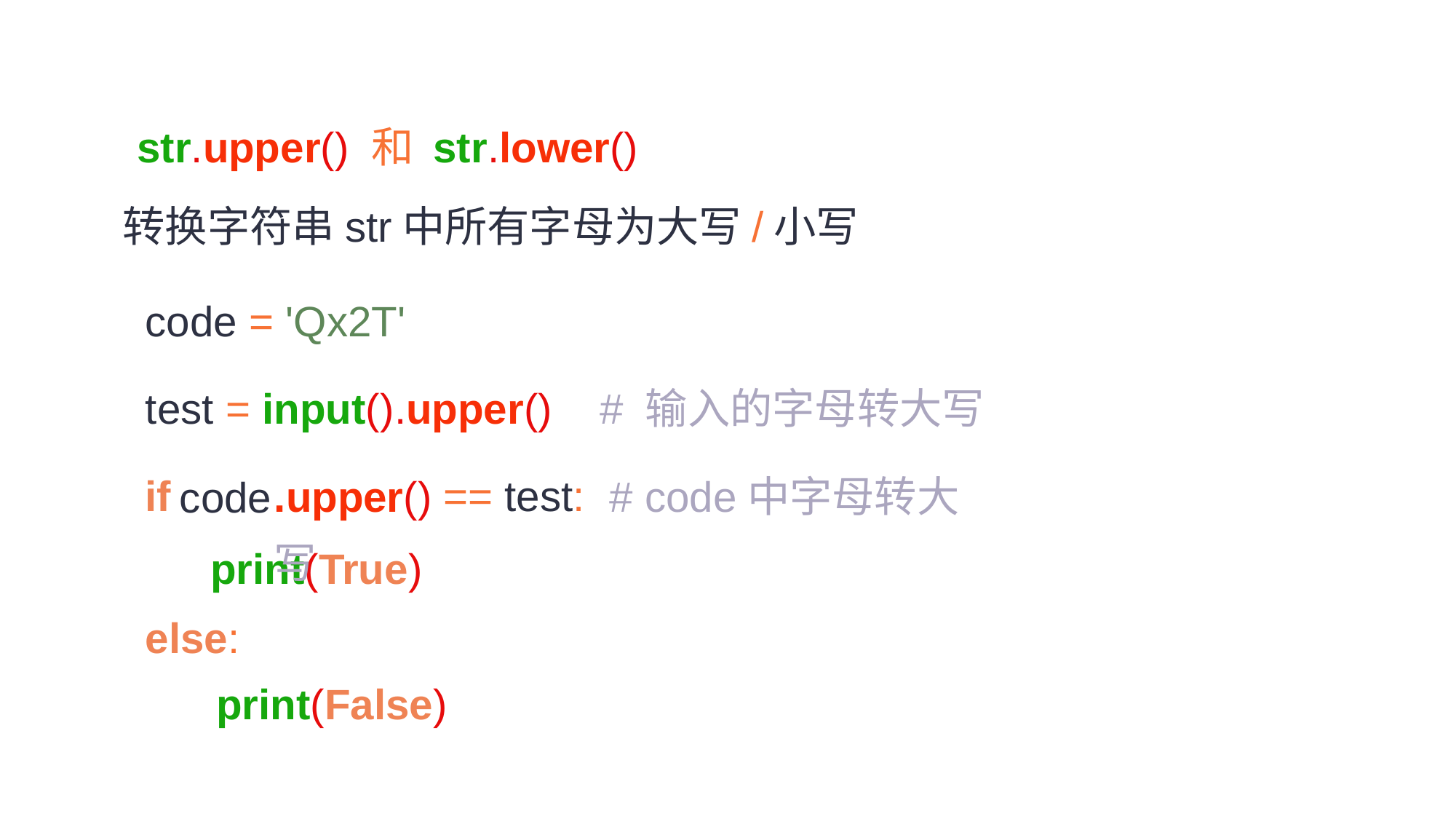

str.upper() 和 str.lower()
转换字符串str中所有字母为大写/小写
code = 'Qx2T'
test = input()
.upper()    # 输入的字母转大写
if                       == test:
.upper()               # code中字母转大写
code
print(True)
else:
      print(False)